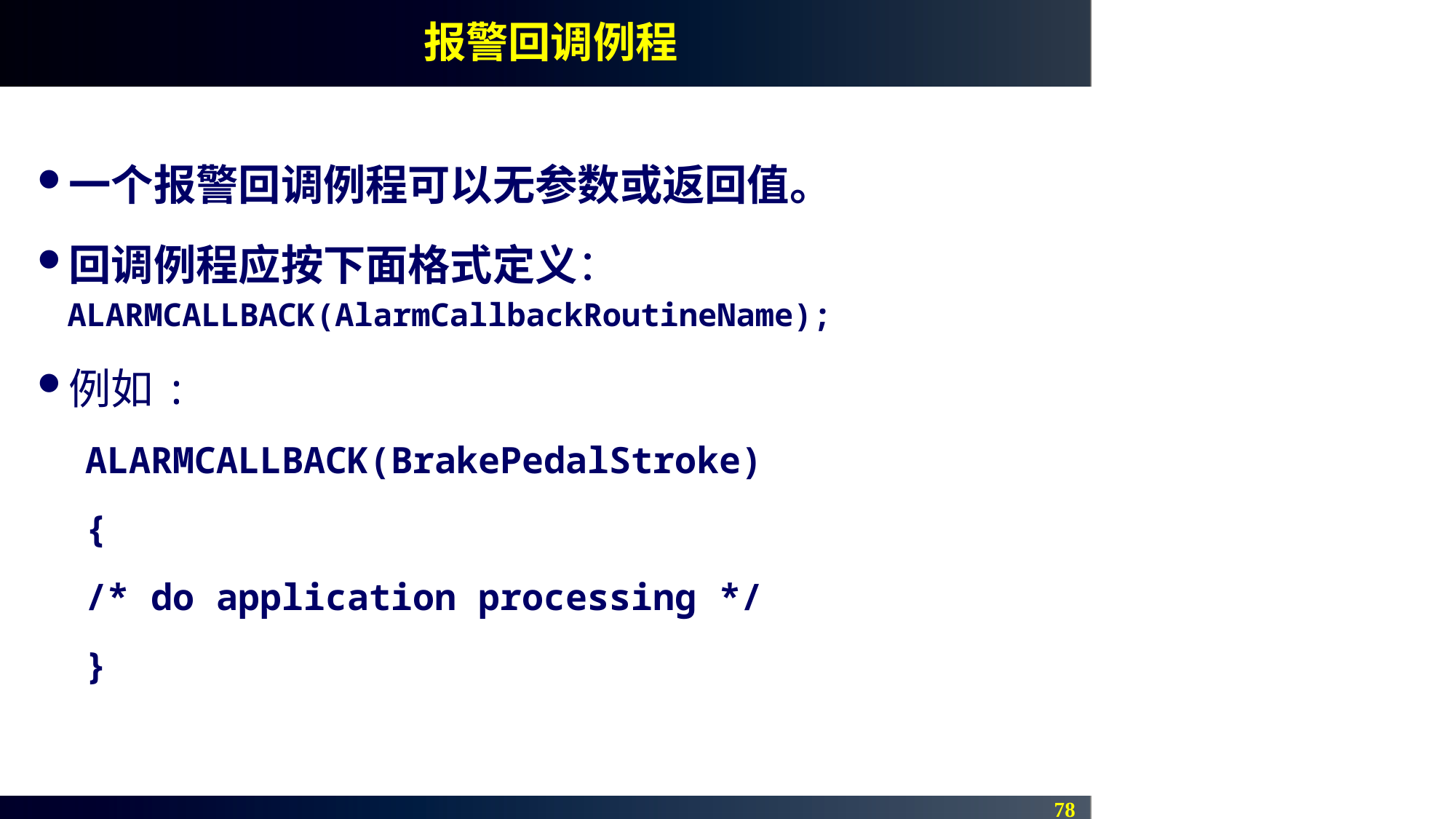

报警回调例程
一个报警回调例程可以无参数或返回值。
回调例程应按下面格式定义：ALARMCALLBACK(AlarmCallbackRoutineName);
例如:
ALARMCALLBACK(BrakePedalStroke)
{
/* do application processing */
}